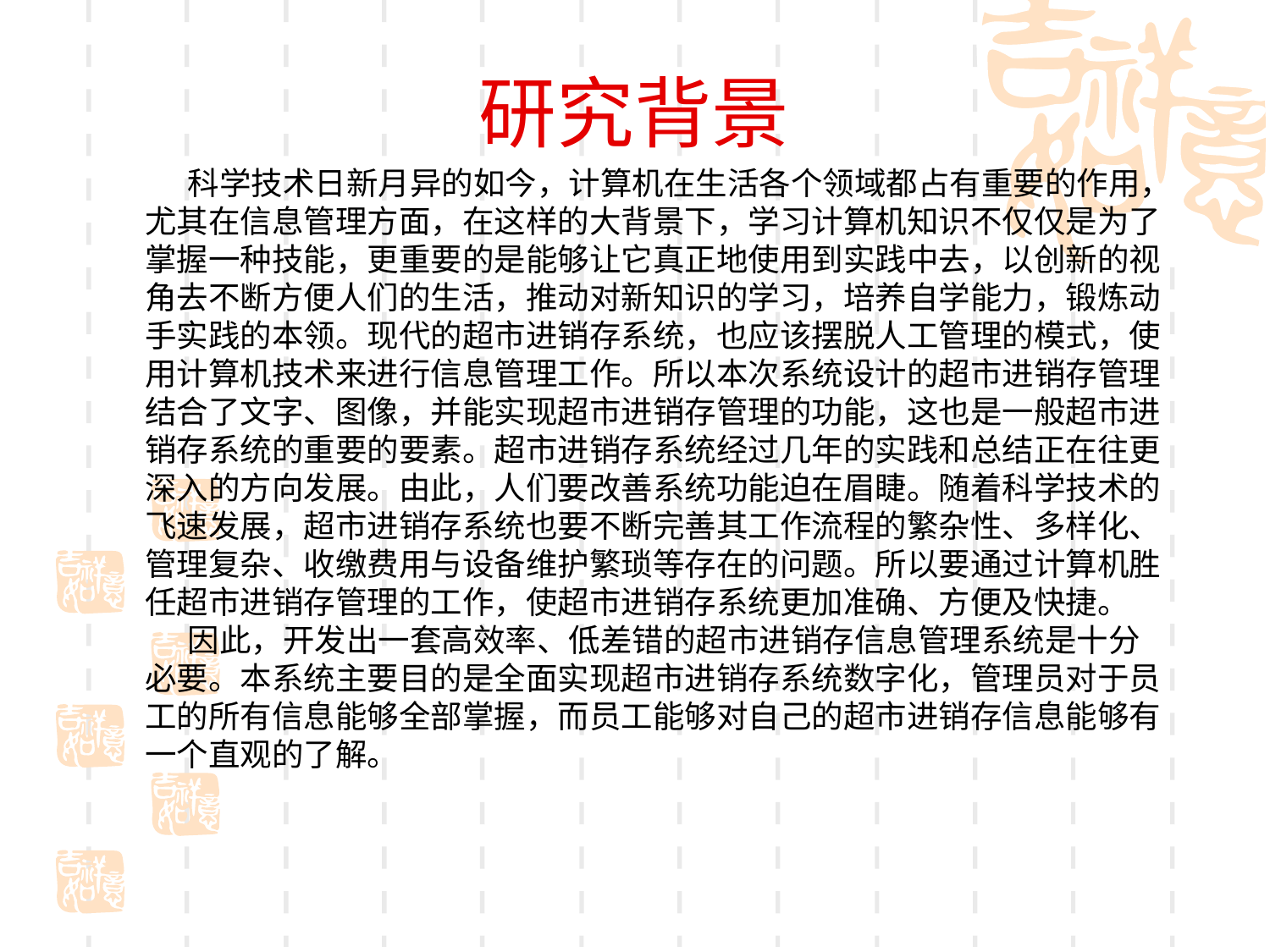

# 研究背景
科学技术日新月异的如今，计算机在生活各个领域都占有重要的作用，尤其在信息管理方面，在这样的大背景下，学习计算机知识不仅仅是为了掌握一种技能，更重要的是能够让它真正地使用到实践中去，以创新的视角去不断方便人们的生活，推动对新知识的学习，培养自学能力，锻炼动手实践的本领。现代的超市进销存系统，也应该摆脱人工管理的模式，使用计算机技术来进行信息管理工作。所以本次系统设计的超市进销存管理结合了文字、图像，并能实现超市进销存管理的功能，这也是一般超市进销存系统的重要的要素。超市进销存系统经过几年的实践和总结正在往更深入的方向发展。由此，人们要改善系统功能迫在眉睫。随着科学技术的飞速发展，超市进销存系统也要不断完善其工作流程的繁杂性、多样化、管理复杂、收缴费用与设备维护繁琐等存在的问题。所以要通过计算机胜任超市进销存管理的工作，使超市进销存系统更加准确、方便及快捷。
因此，开发出一套高效率、低差错的超市进销存信息管理系统是十分必要。本系统主要目的是全面实现超市进销存系统数字化，管理员对于员工的所有信息能够全部掌握，而员工能够对自己的超市进销存信息能够有一个直观的了解。